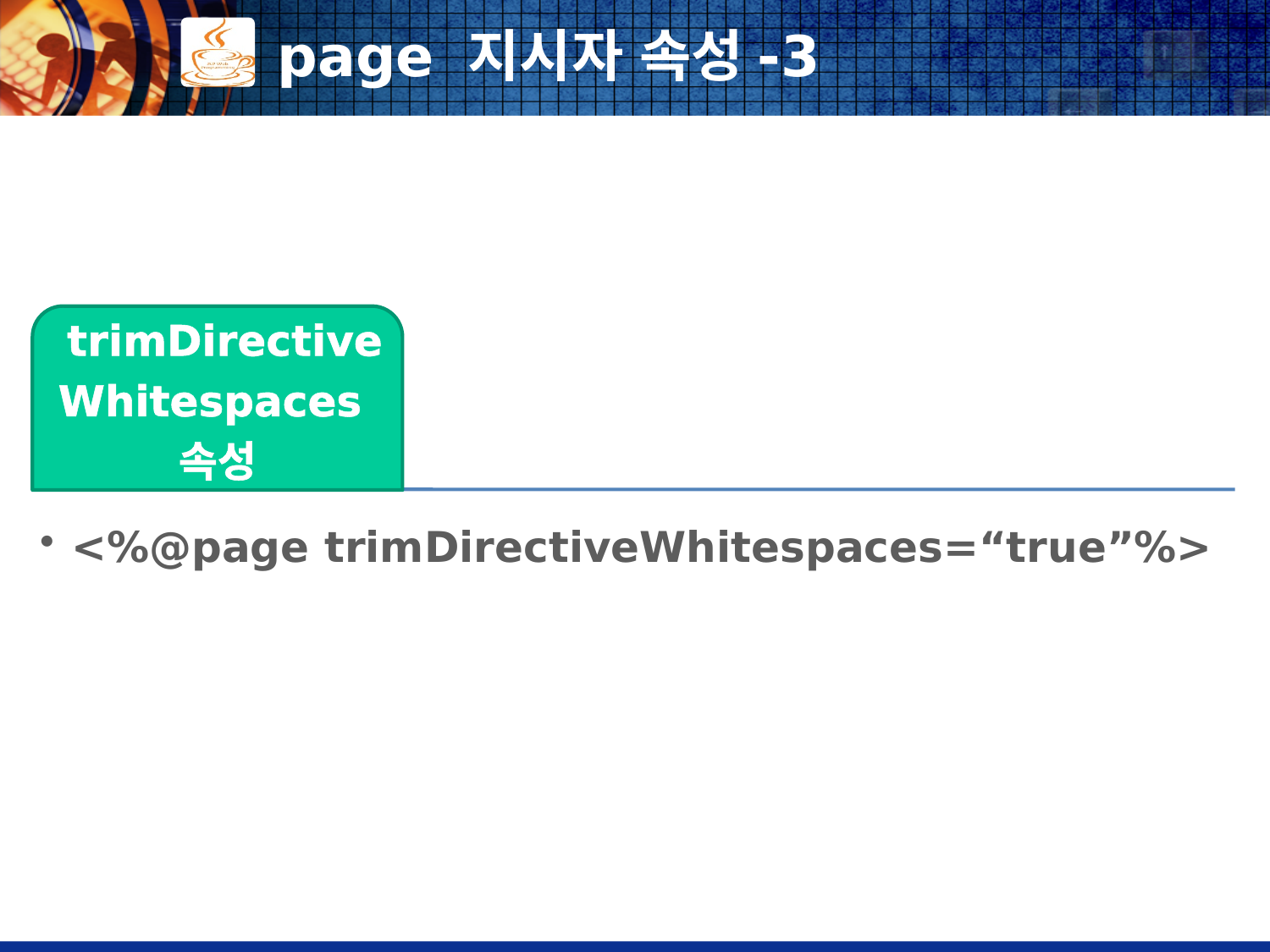

# page 지시자 속성-3

 trimDirective
Whitespaces
속성
<%@page trimDirectiveWhitespaces=“true”%>